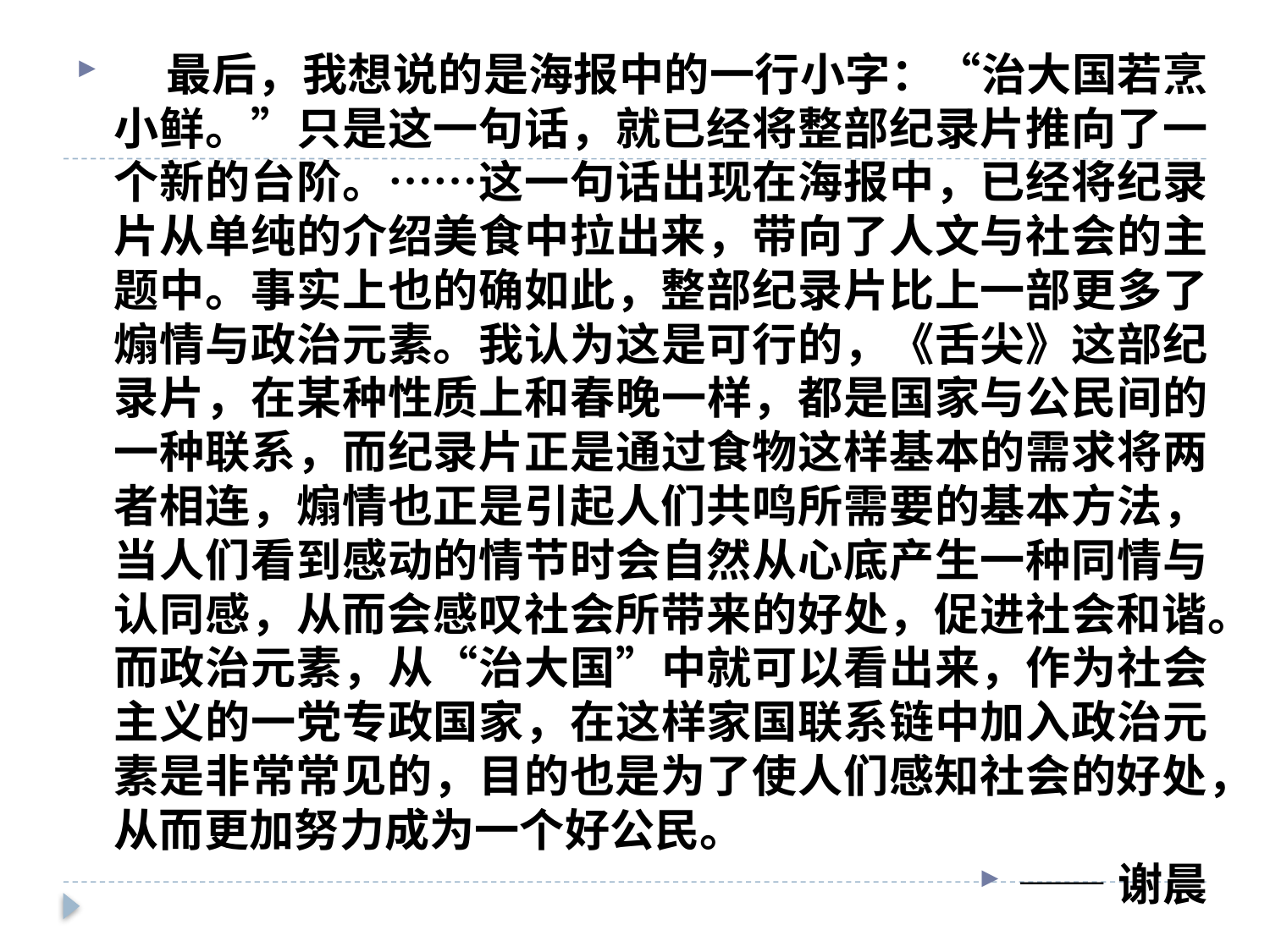

#
    最后，我想说的是海报中的一行小字：“治大国若烹小鲜。”只是这一句话，就已经将整部纪录片推向了一个新的台阶。……这一句话出现在海报中，已经将纪录片从单纯的介绍美食中拉出来，带向了人文与社会的主题中。事实上也的确如此，整部纪录片比上一部更多了煽情与政治元素。我认为这是可行的，《舌尖》这部纪录片，在某种性质上和春晚一样，都是国家与公民间的一种联系，而纪录片正是通过食物这样基本的需求将两者相连，煽情也正是引起人们共鸣所需要的基本方法，当人们看到感动的情节时会自然从心底产生一种同情与认同感，从而会感叹社会所带来的好处，促进社会和谐。而政治元素，从“治大国”中就可以看出来，作为社会主义的一党专政国家，在这样家国联系链中加入政治元素是非常常见的，目的也是为了使人们感知社会的好处，从而更加努力成为一个好公民。
——谢晨